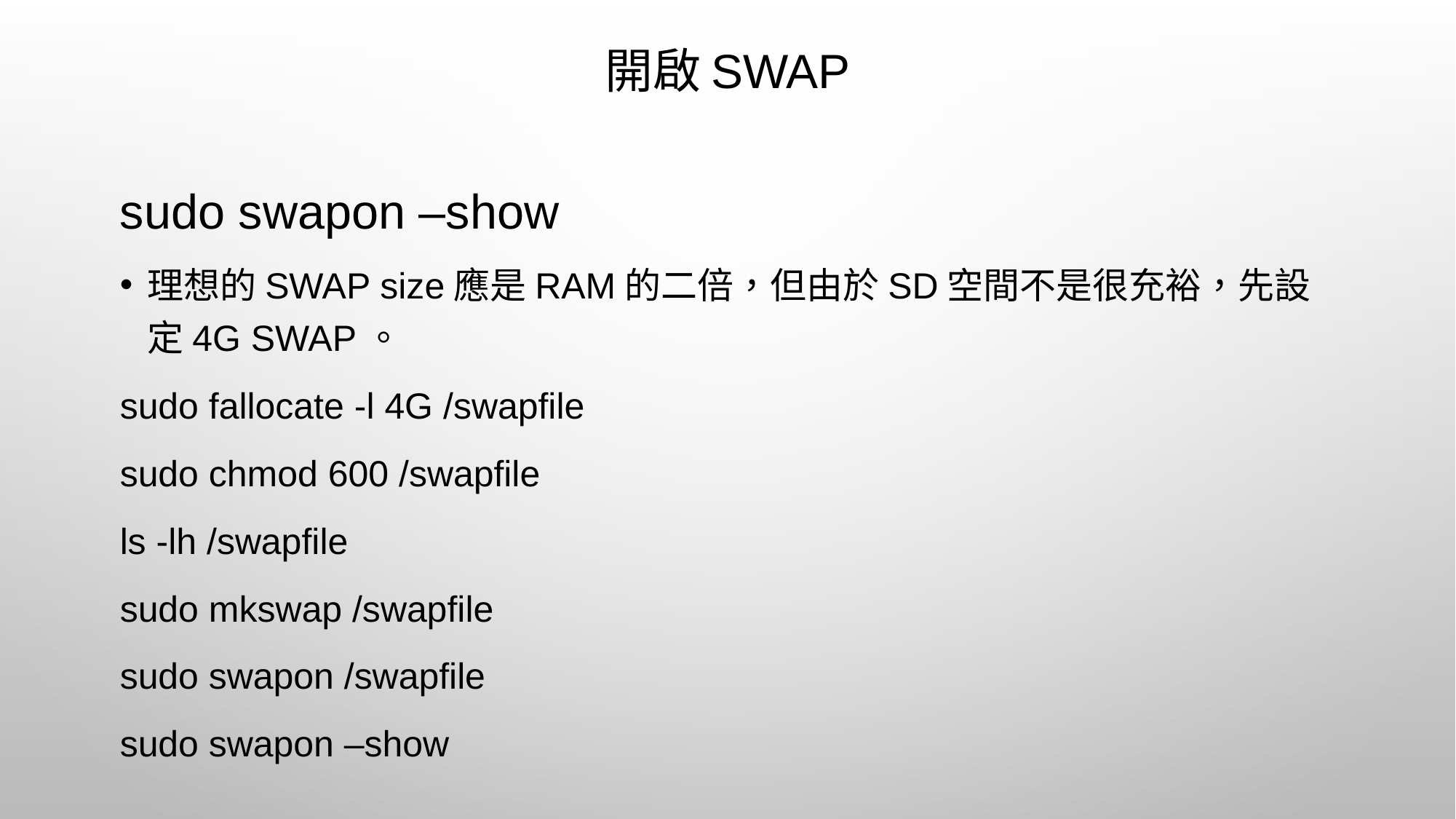

# 開啟SWAP
sudo swapon –show
理想的SWAP size應是RAM的二倍，但由於SD空間不是很充裕，先設定4G SWAP。
sudo fallocate -l 4G /swapfile
sudo chmod 600 /swapfile
ls -lh /swapfile
sudo mkswap /swapfile
sudo swapon /swapfile
sudo swapon –show